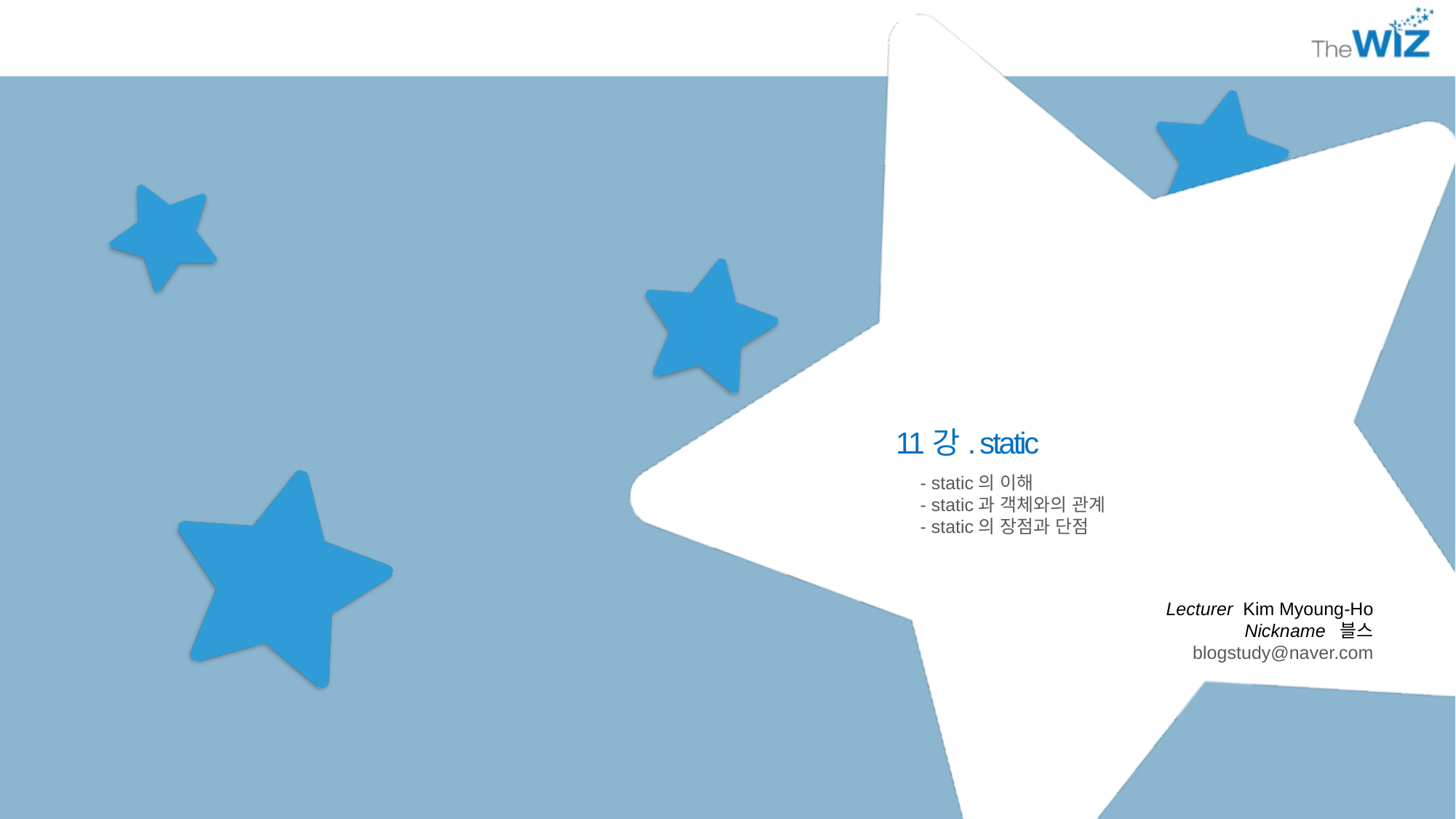

11강. static
- static의 이해
- static과 객체와의 관계
- static의 장점과 단점
Lecturer  Kim Myoung-Ho
Nickname  블스
blogstudy@naver.com